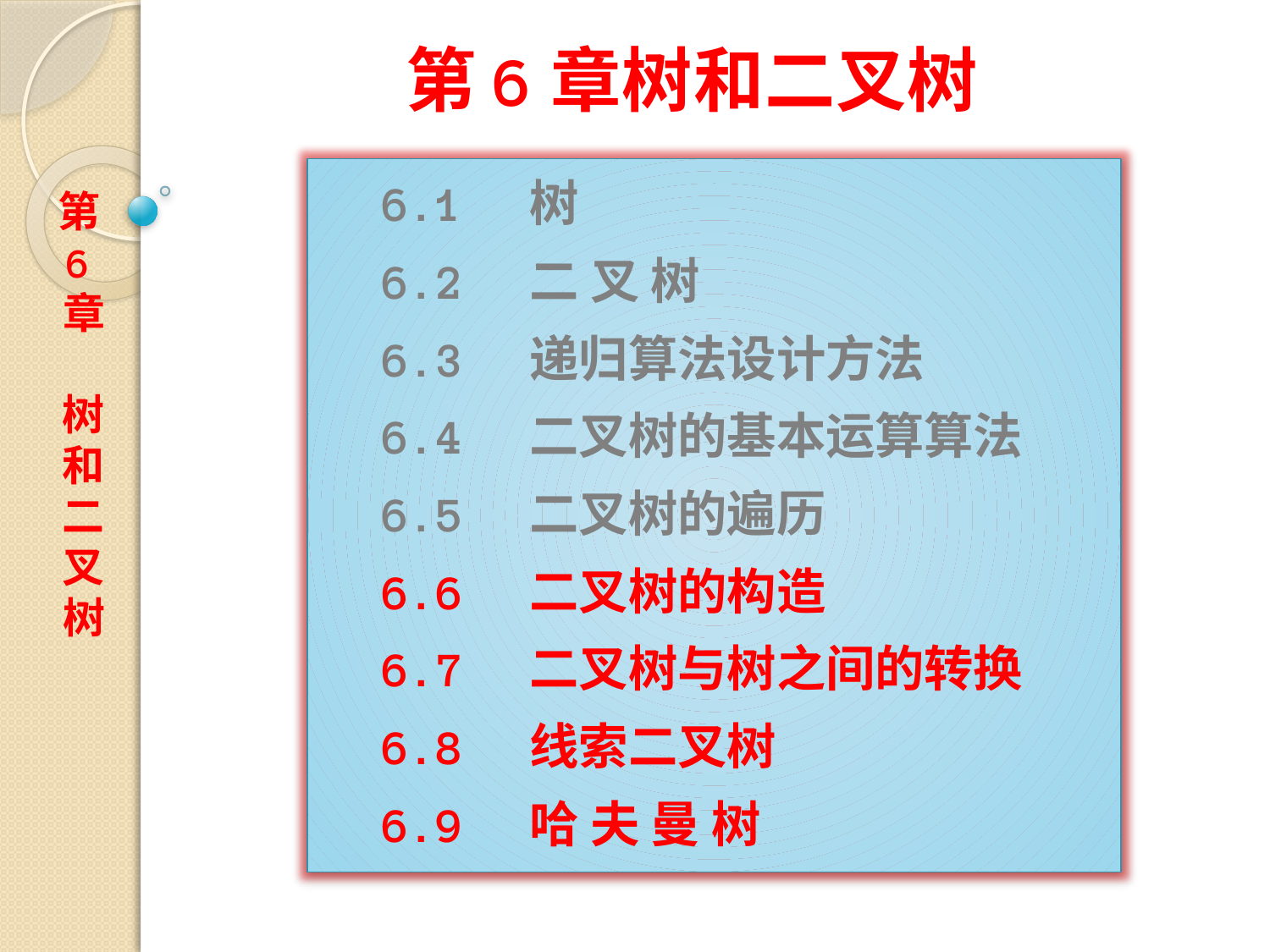

第6章树和二叉树
6.1  树
6.2  二 叉 树
6.3  递归算法设计方法
6.4  二叉树的基本运算算法
6.5  二叉树的遍历
6.6  二叉树的构造
6.7  二叉树与树之间的转换
6.8  线索二叉树
6.9  哈 夫 曼 树
第6章

树和二叉树